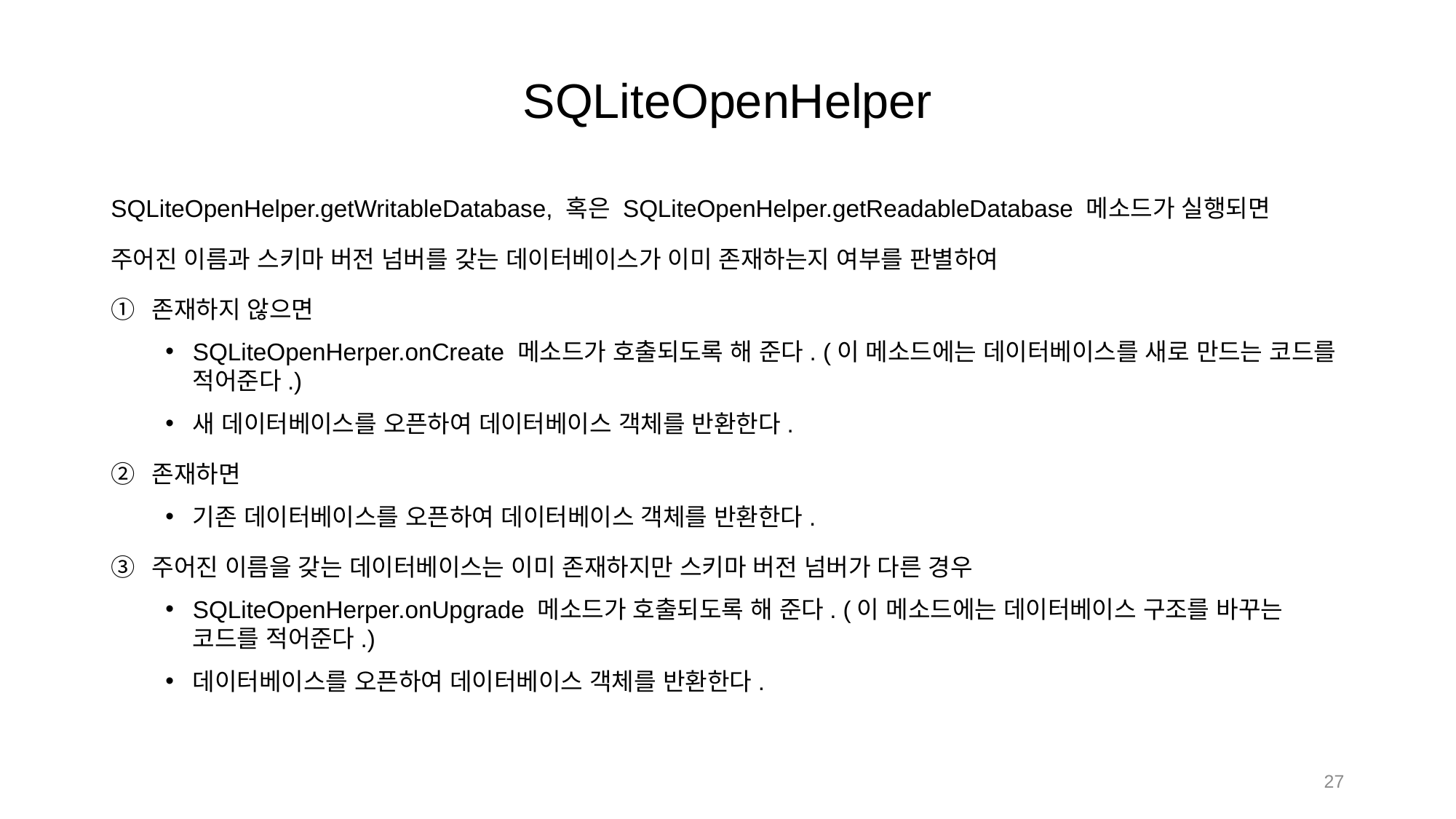

# SQLiteOpenHelper
SQLiteOpenHelper.getWritableDatabase, 혹은 SQLiteOpenHelper.getReadableDatabase 메소드가 실행되면
주어진 이름과 스키마 버전 넘버를 갖는 데이터베이스가 이미 존재하는지 여부를 판별하여
존재하지 않으면
SQLiteOpenHerper.onCreate 메소드가 호출되도록 해 준다. (이 메소드에는 데이터베이스를 새로 만드는 코드를 적어준다.)
새 데이터베이스를 오픈하여 데이터베이스 객체를 반환한다.
존재하면
기존 데이터베이스를 오픈하여 데이터베이스 객체를 반환한다.
주어진 이름을 갖는 데이터베이스는 이미 존재하지만 스키마 버전 넘버가 다른 경우
SQLiteOpenHerper.onUpgrade 메소드가 호출되도록 해 준다. (이 메소드에는 데이터베이스 구조를 바꾸는  코드를 적어준다.)
데이터베이스를 오픈하여 데이터베이스 객체를 반환한다.

27